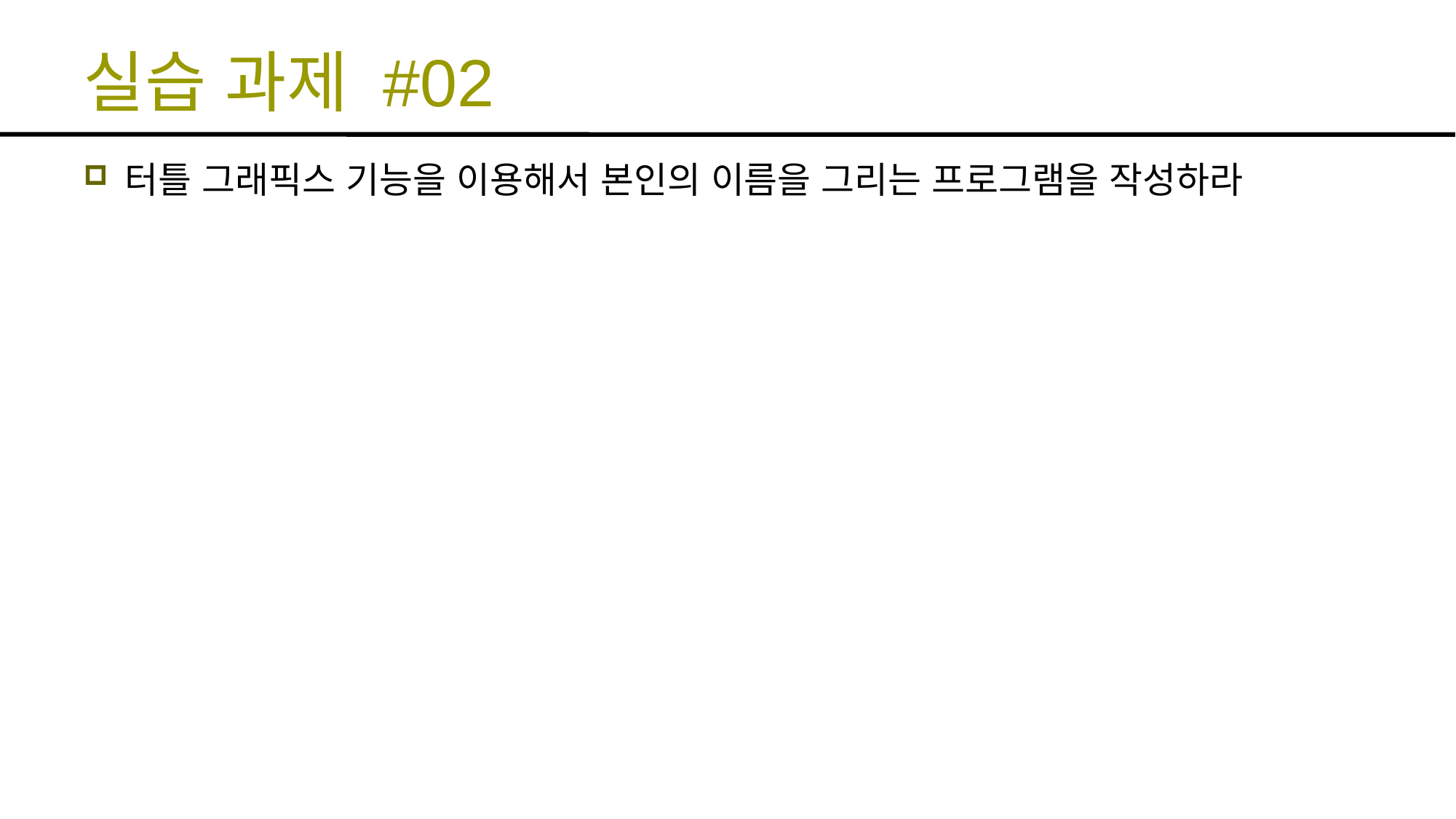

# 실습 과제 #02
터틀 그래픽스 기능을 이용해서 본인의 이름을 그리는 프로그램을 작성하라